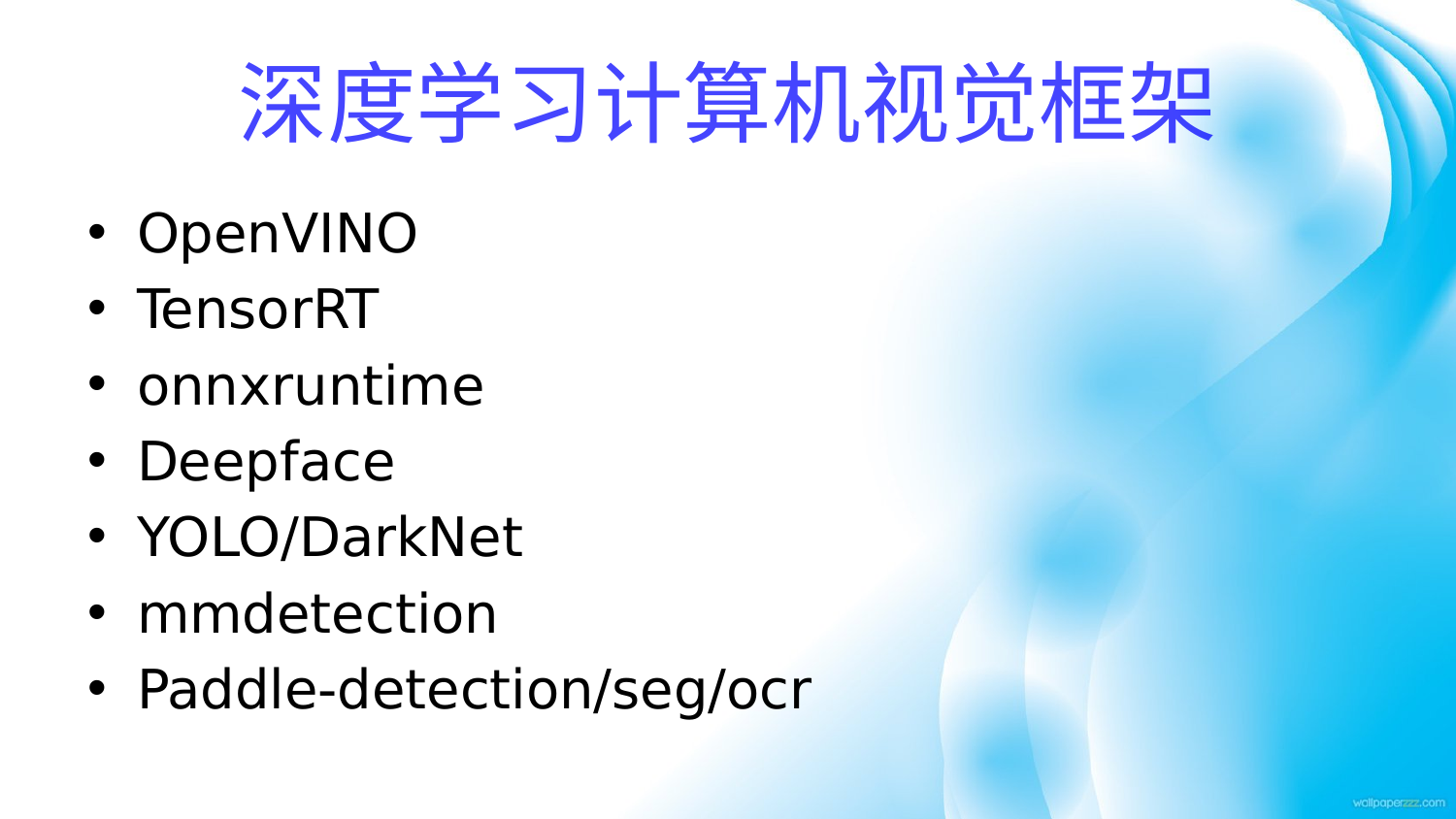

# 深度学习计算机视觉框架
OpenVINO
TensorRT
onnxruntime
Deepface
YOLO/DarkNet
mmdetection
Paddle-detection/seg/ocr